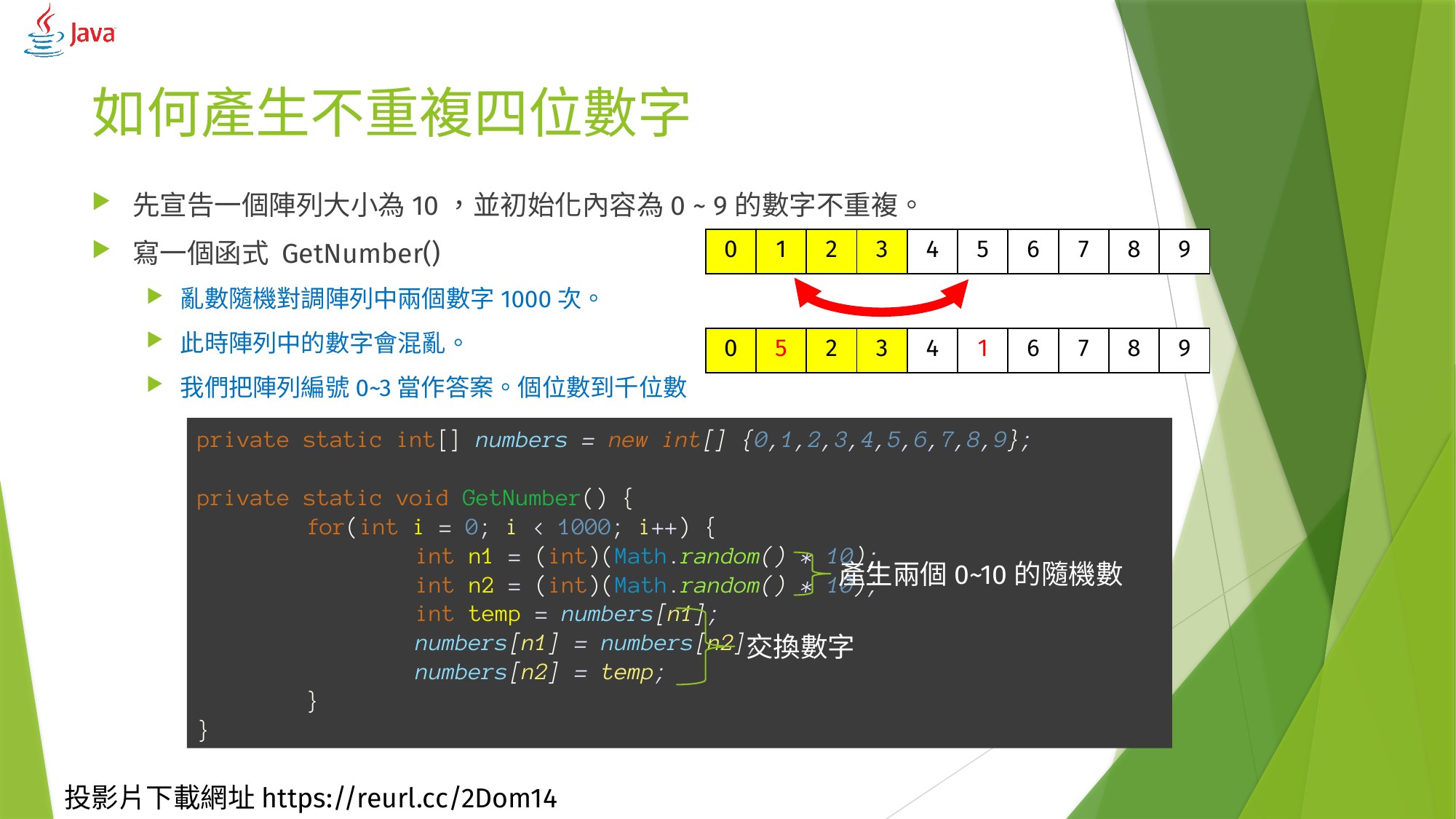

# 如何產生不重複四位數字
先宣告一個陣列大小為10，並初始化內容為0 ~ 9的數字不重複。
寫一個函式 GetNumber()
亂數隨機對調陣列中兩個數字1000次。
此時陣列中的數字會混亂。
我們把陣列編號0~3當作答案。個位數到千位數
| 0 | 1 | 2 | 3 | 4 | 5 | 6 | 7 | 8 | 9 |
| --- | --- | --- | --- | --- | --- | --- | --- | --- | --- |

| 0 | 5 | 2 | 3 | 4 | 1 | 6 | 7 | 8 | 9 |
| --- | --- | --- | --- | --- | --- | --- | --- | --- | --- |
private static int[] numbers = new int[] {0,1,2,3,4,5,6,7,8,9};

private static void GetNumber() {
	for(int i = 0; i < 1000; i++) {
		int n1 = (int)(Math.random() * 10);
		int n2 = (int)(Math.random() * 10);
		int temp = numbers[n1];
		numbers[n1] = numbers[n2];
		numbers[n2] = temp;
	}
}
產生兩個0~10的隨機數

交換數字